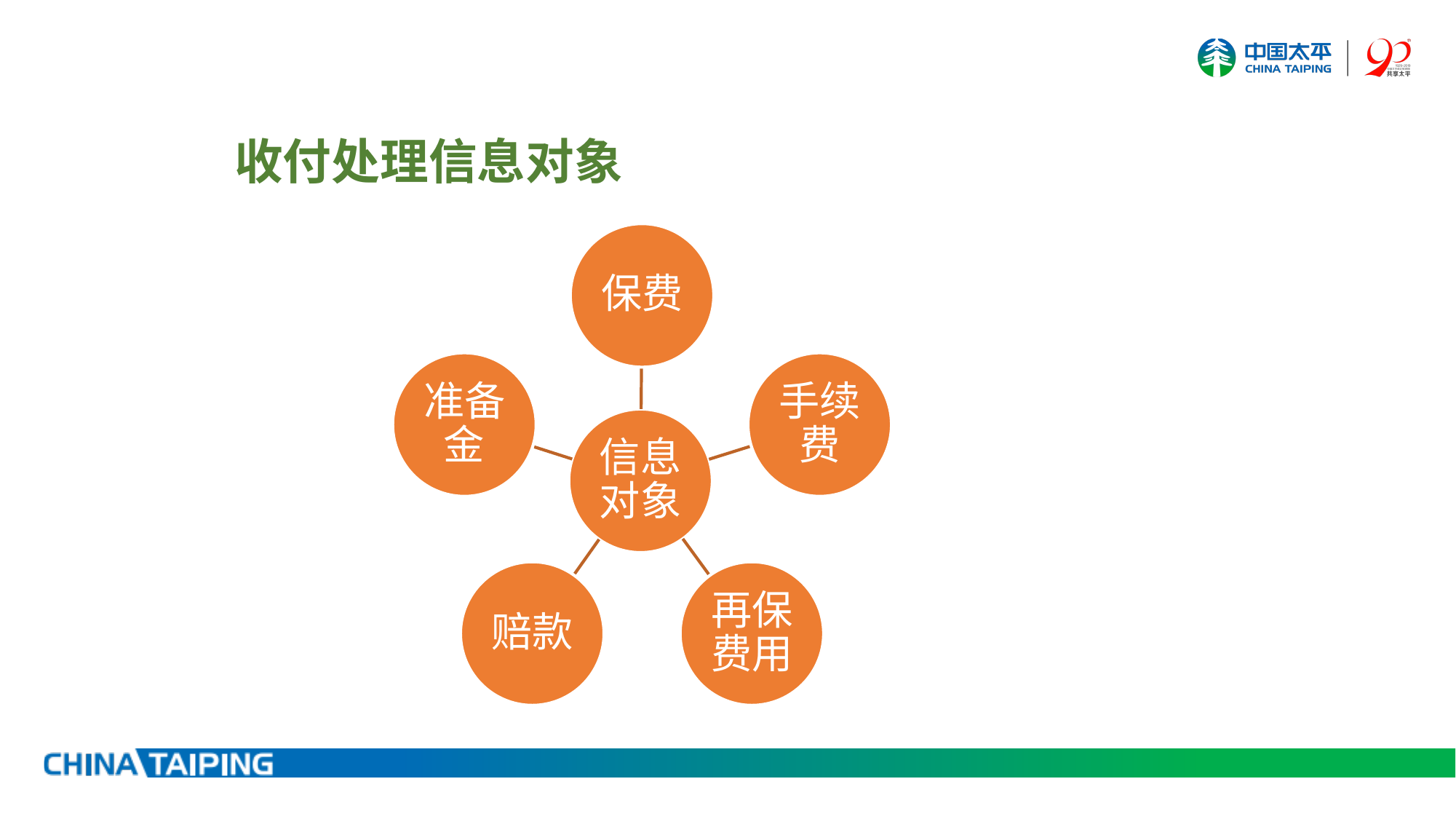

收付处理信息对象
信息对象

保费

手续费

再保费用

赔款

准备金